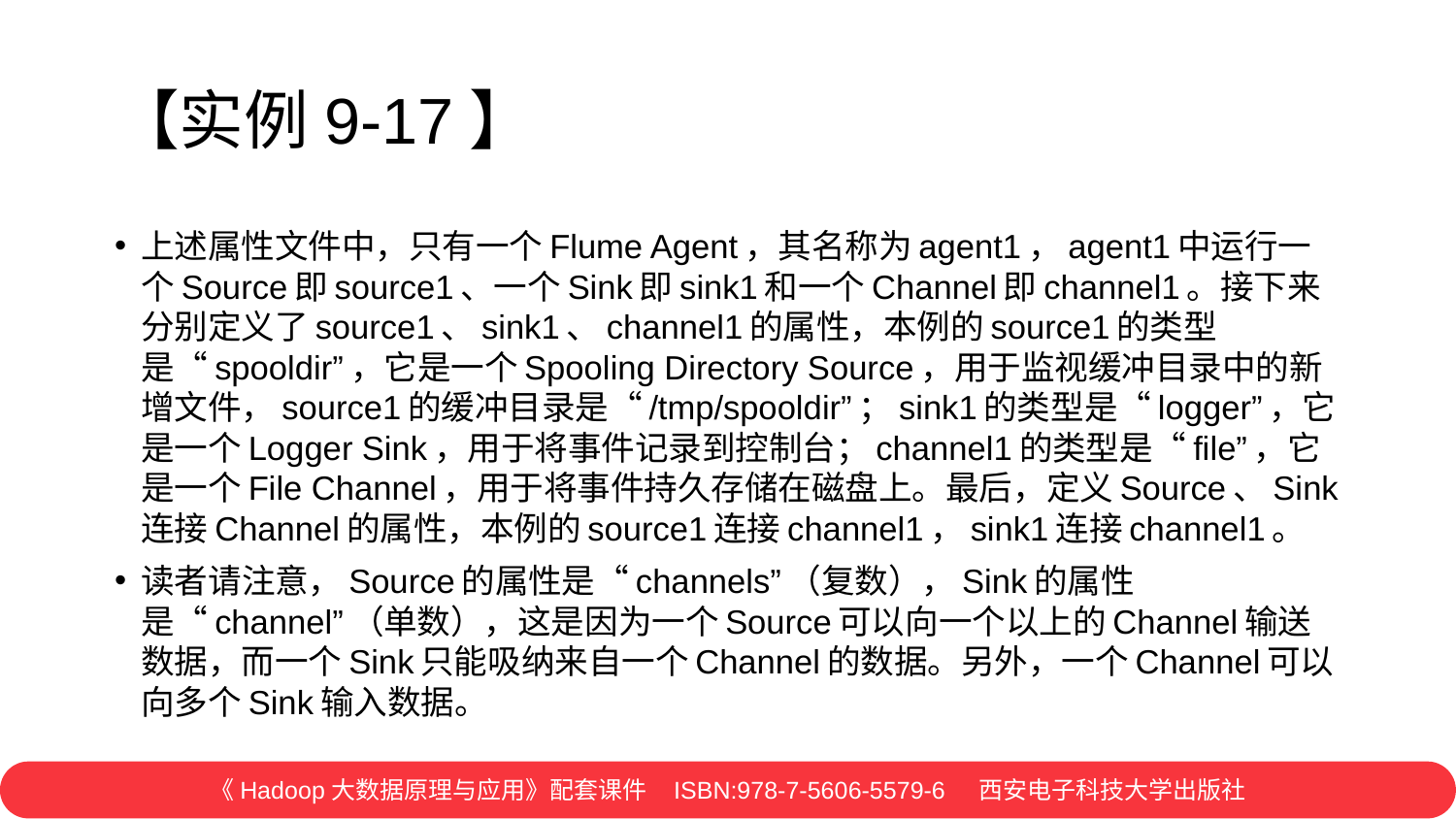

# 【实例9-17】
上述属性文件中，只有一个Flume Agent，其名称为agent1，agent1中运行一个Source即source1、一个Sink即sink1和一个Channel即channel1。接下来分别定义了source1、sink1、channel1的属性，本例的source1的类型是“spooldir”，它是一个Spooling Directory Source，用于监视缓冲目录中的新增文件，source1的缓冲目录是“/tmp/spooldir”；sink1的类型是“logger”，它是一个Logger Sink，用于将事件记录到控制台；channel1的类型是“file”，它是一个File Channel，用于将事件持久存储在磁盘上。最后，定义Source、Sink连接Channel的属性，本例的source1连接channel1，sink1连接channel1。
读者请注意，Source的属性是“channels”（复数），Sink的属性是“channel”（单数），这是因为一个Source可以向一个以上的Channel输送数据，而一个Sink只能吸纳来自一个Channel的数据。另外，一个Channel可以向多个Sink输入数据。